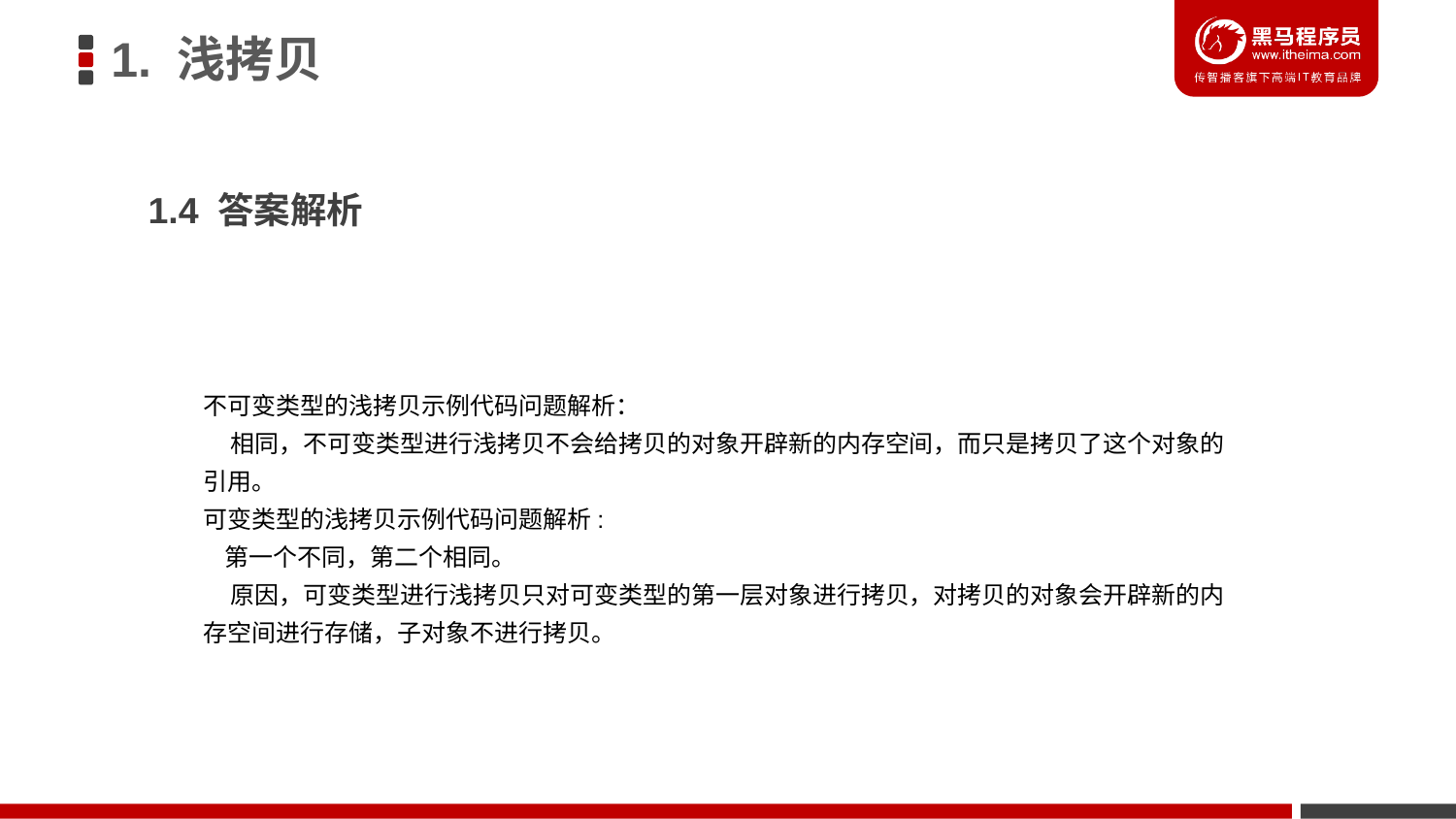

1. 浅拷贝
1.4 答案解析
不可变类型的浅拷贝示例代码问题解析：
    相同，不可变类型进行浅拷贝不会给拷贝的对象开辟新的内存空间，而只是拷贝了这个对象的引用。
可变类型的浅拷贝示例代码问题解析:
   第一个不同，第二个相同。
    原因，可变类型进行浅拷贝只对可变类型的第一层对象进行拷贝，对拷贝的对象会开辟新的内存空间进行存储，子对象不进行拷贝。